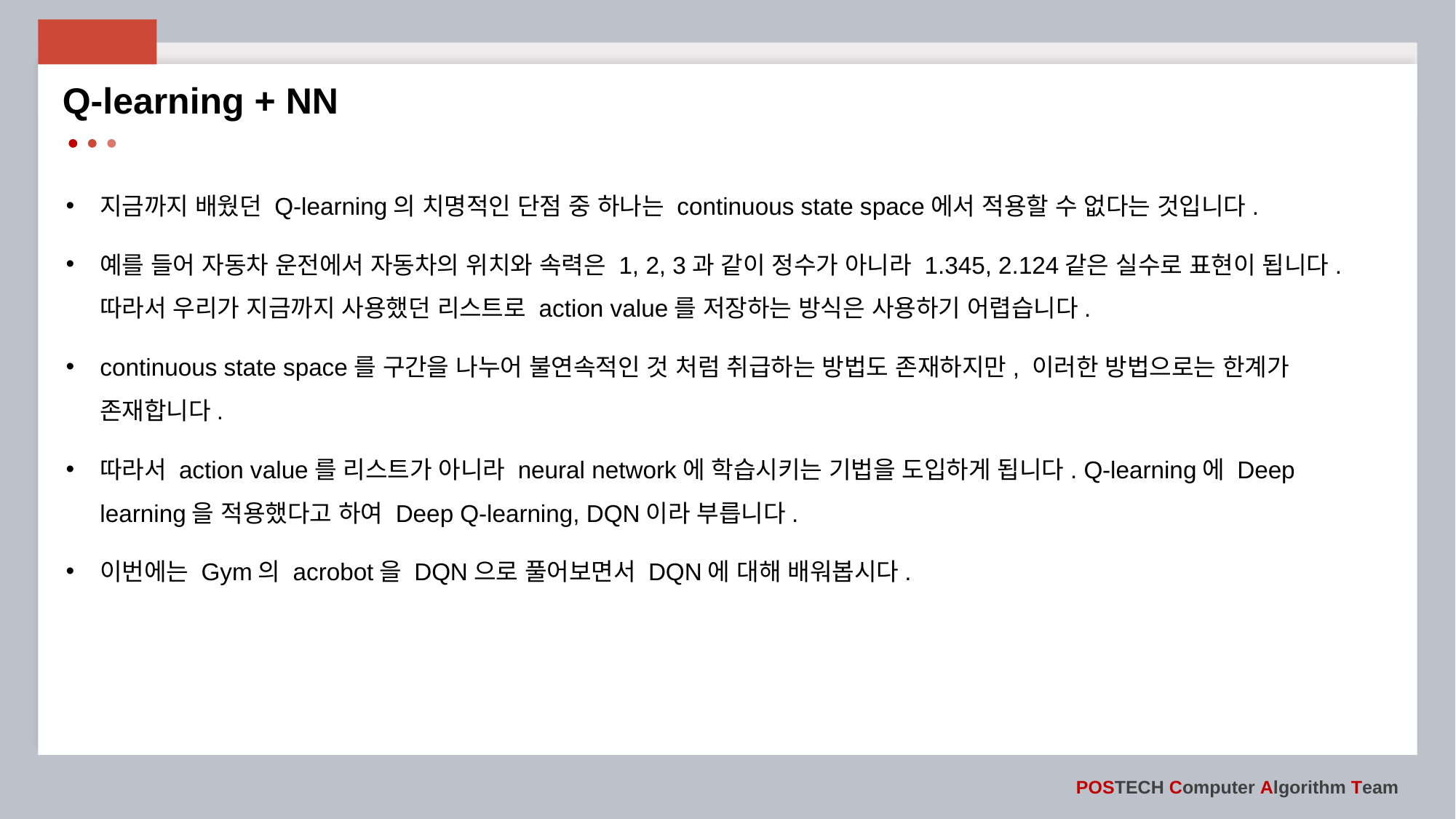

Q-learning + NN
지금까지 배웠던 Q-learning의 치명적인 단점 중 하나는 continuous state space에서 적용할 수 없다는 것입니다.
예를 들어 자동차 운전에서 자동차의 위치와 속력은 1, 2, 3과 같이 정수가 아니라 1.345, 2.124같은 실수로 표현이 됩니다. 따라서 우리가 지금까지 사용했던 리스트로 action value를 저장하는 방식은 사용하기 어렵습니다.
continuous state space를 구간을 나누어 불연속적인 것 처럼 취급하는 방법도 존재하지만, 이러한 방법으로는 한계가 존재합니다.
따라서 action value를 리스트가 아니라 neural network에 학습시키는 기법을 도입하게 됩니다. Q-learning에 Deep learning을 적용했다고 하여 Deep Q-learning, DQN이라 부릅니다.
이번에는 Gym의 acrobot을 DQN으로 풀어보면서 DQN에 대해 배워봅시다.